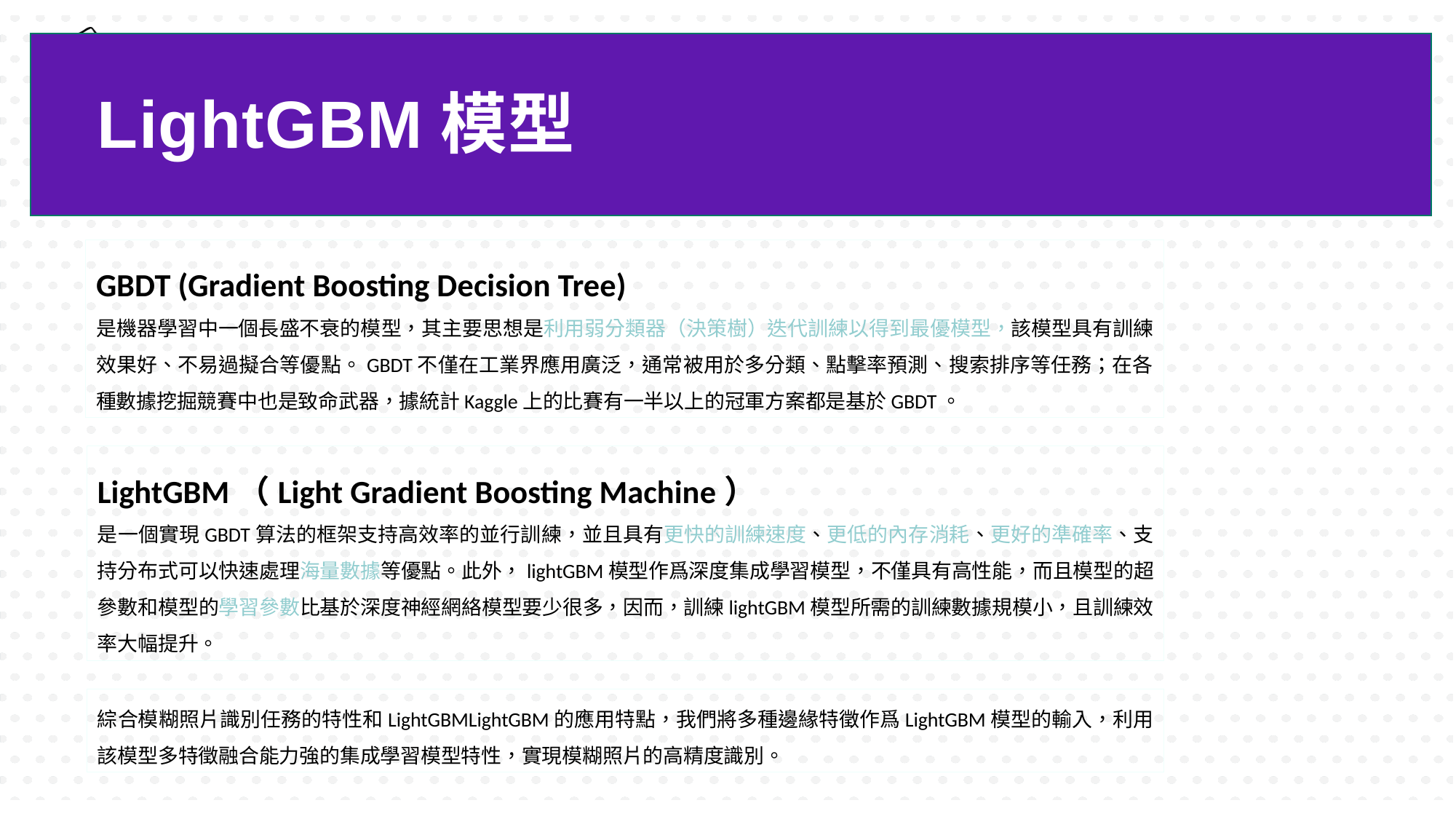

LightGBM模型
GBDT (Gradient Boosting Decision Tree)
是機器學習中一個長盛不衰的模型，其主要思想是利用弱分類器（決策樹）迭代訓練以得到最優模型，該模型具有訓練效果好、不易過擬合等優點。GBDT不僅在工業界應用廣泛，通常被用於多分類、點擊率預測、搜索排序等任務；在各種數據挖掘競賽中也是致命武器，據統計Kaggle上的比賽有一半以上的冠軍方案都是基於GBDT。
LightGBM（Light Gradient Boosting Machine）
是一個實現GBDT算法的框架支持高效率的並行訓練，並且具有更快的訓練速度、更低的內存消耗、更好的準確率、支持分布式可以快速處理海量數據等優點。此外，lightGBM模型作爲深度集成學習模型，不僅具有高性能，而且模型的超參數和模型的學習參數比基於深度神經網絡模型要少很多，因而，訓練lightGBM模型所需的訓練數據規模小，且訓練效率大幅提升。
綜合模糊照片識別任務的特性和LightGBMLightGBM的應用特點，我們將多種邊緣特徵作爲LightGBM模型的輸入，利用該模型多特徵融合能力強的集成學習模型特性，實現模糊照片的高精度識別。